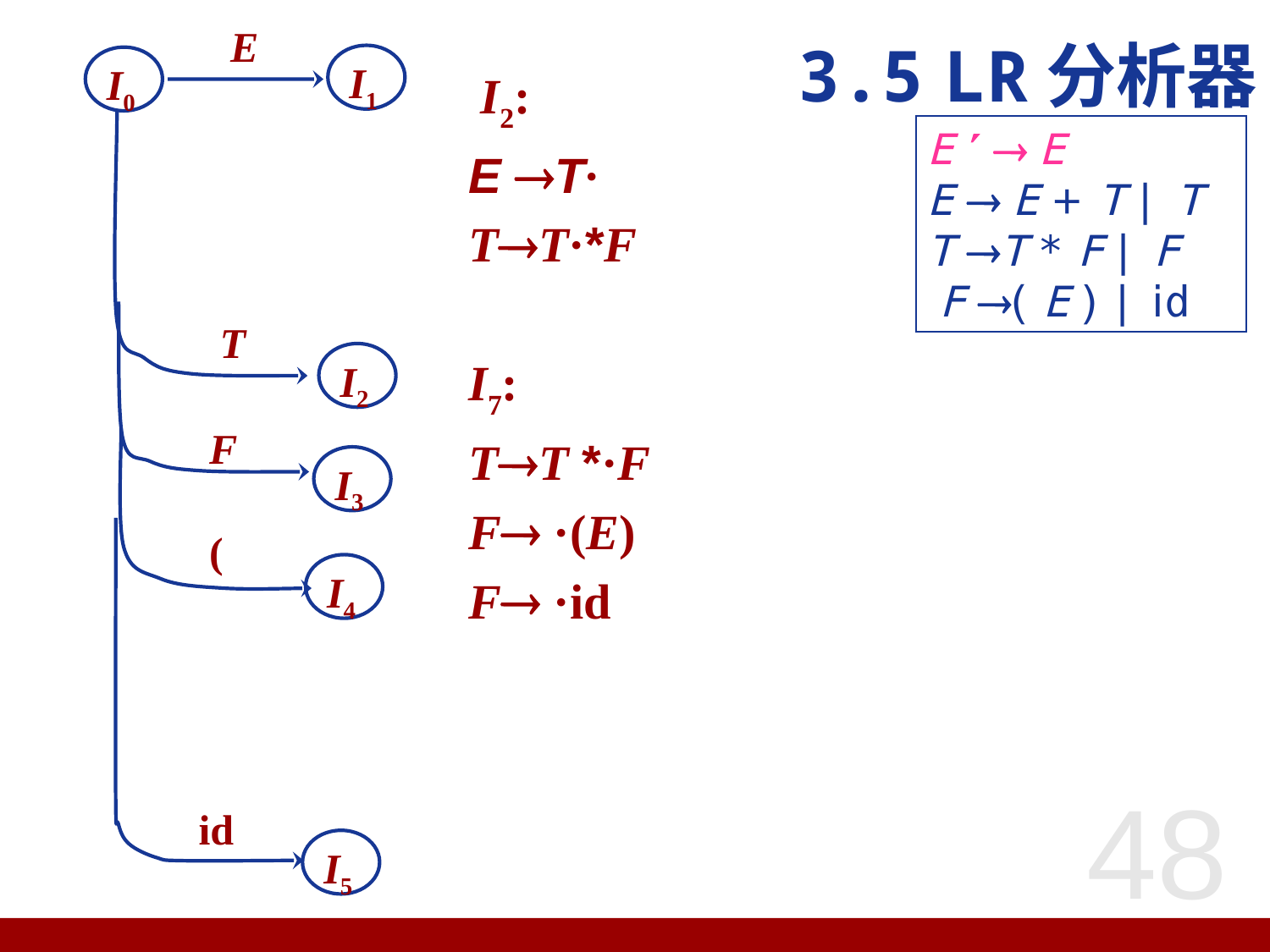

# 3.5 LR分析器
E
I1
I0

T
I2
F

I3

(
I4
id
I5
 I2:
E →T·
T→T·*F

I7:
T→T *·F
F→ ·(E)
F→ ·id

E ′ → E
E → E + T | T
T →T * F | F
 F →( E ) | id
48